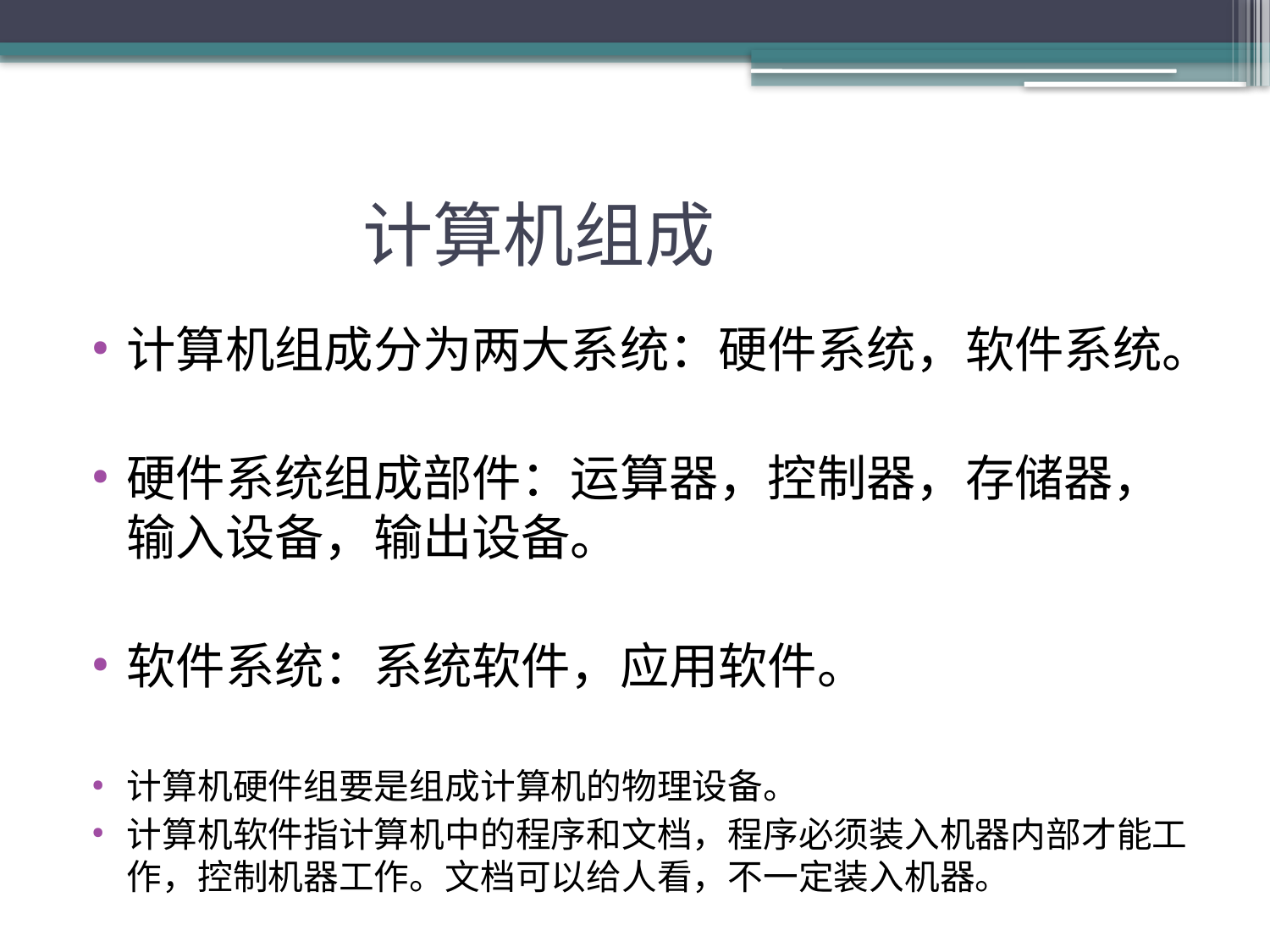

# 计算机组成
计算机组成分为两大系统：硬件系统，软件系统。

硬件系统组成部件：运算器，控制器，存储器，输入设备，输出设备。

软件系统：系统软件，应用软件。

计算机硬件组要是组成计算机的物理设备。
计算机软件指计算机中的程序和文档，程序必须装入机器内部才能工作，控制机器工作。文档可以给人看，不一定装入机器。